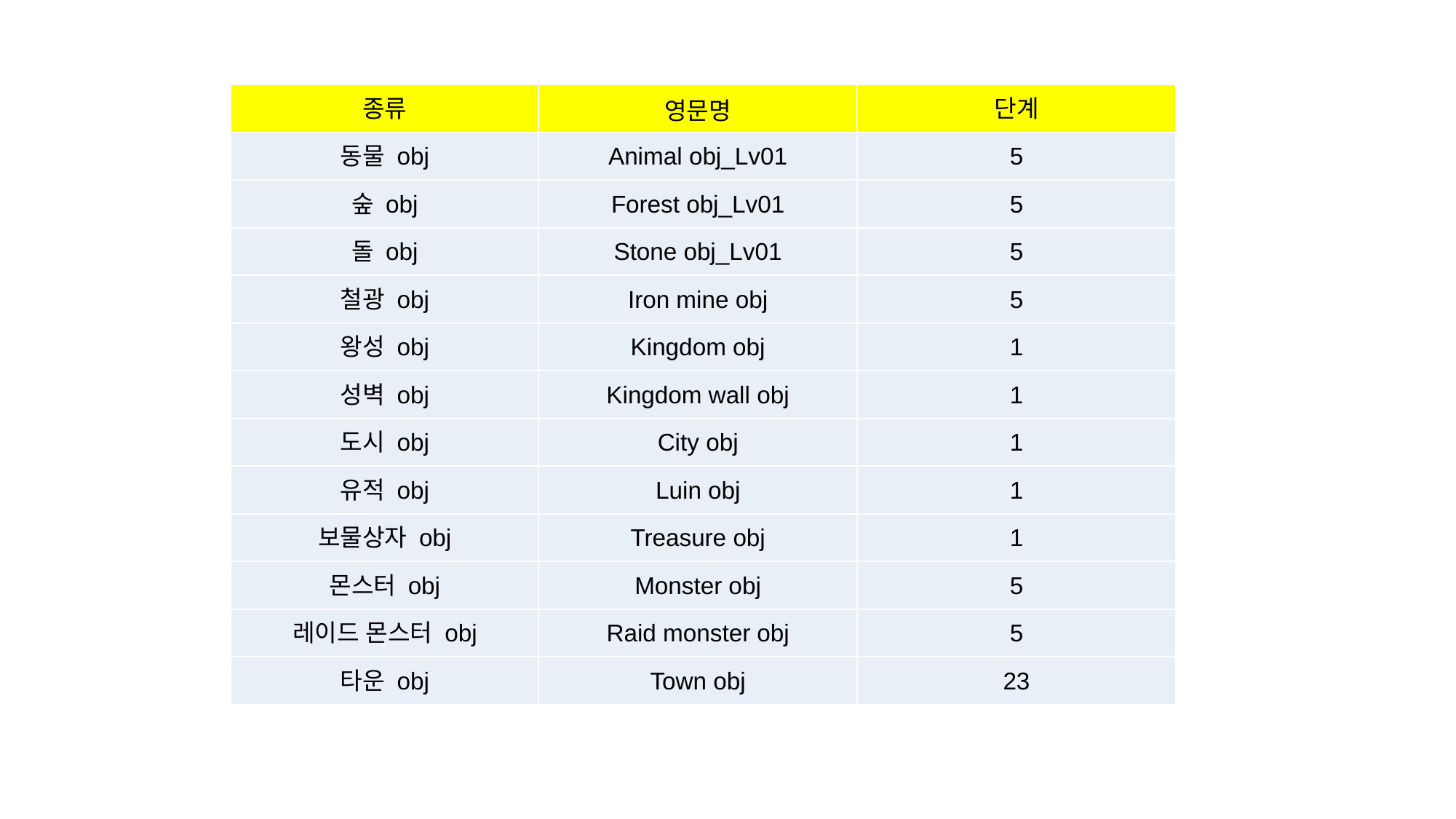

| 종류 | 영문명 | 단계 |
| --- | --- | --- |
| 동물 obj | Animal obj\_Lv01 | 5 |
| 숲 obj | Forest obj\_Lv01 | 5 |
| 돌 obj | Stone obj\_Lv01 | 5 |
| 철광 obj | Iron mine obj | 5 |
| 왕성 obj | Kingdom obj | 1 |
| 성벽 obj | Kingdom wall obj | 1 |
| 도시 obj | City obj | 1 |
| 유적 obj | Luin obj | 1 |
| 보물상자 obj | Treasure obj | 1 |
| 몬스터 obj | Monster obj | 5 |
| 레이드 몬스터 obj | Raid monster obj | 5 |
| 타운 obj | Town obj | 23 |